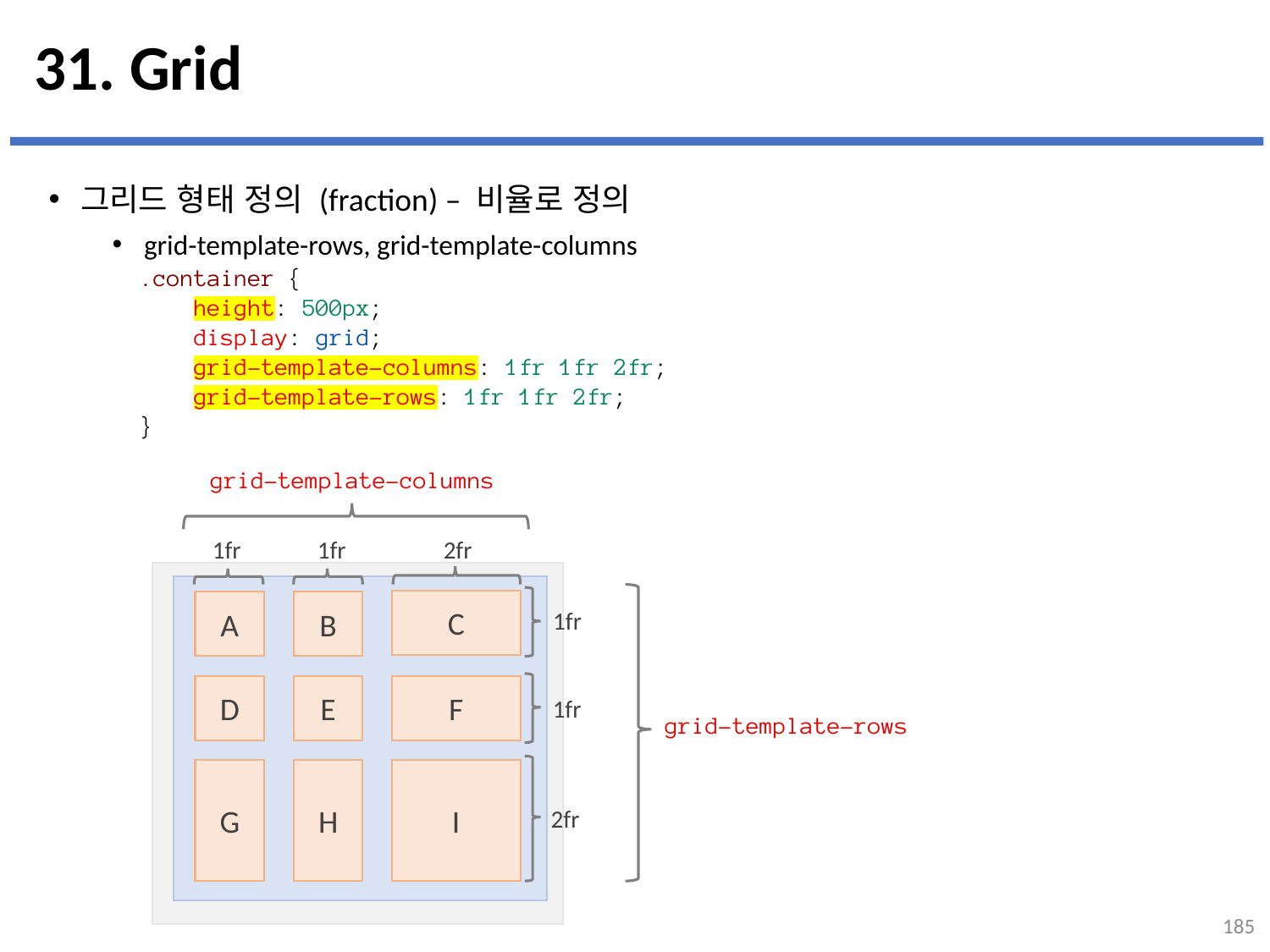

# 31. Grid
그리드 형태 정의 (fraction) – 비율로 정의
grid-template-rows, grid-template-columns
.container {
    height: 500px;
    display: grid;
    grid-template-columns: 1fr 1fr 2fr;
    grid-template-rows: 1fr 1fr 2fr;
}

grid-template-columns

1fr
1fr
2fr

C
A
B
D
E
F
G
H
I

1fr

1fr
grid-template-rows

2fr
185